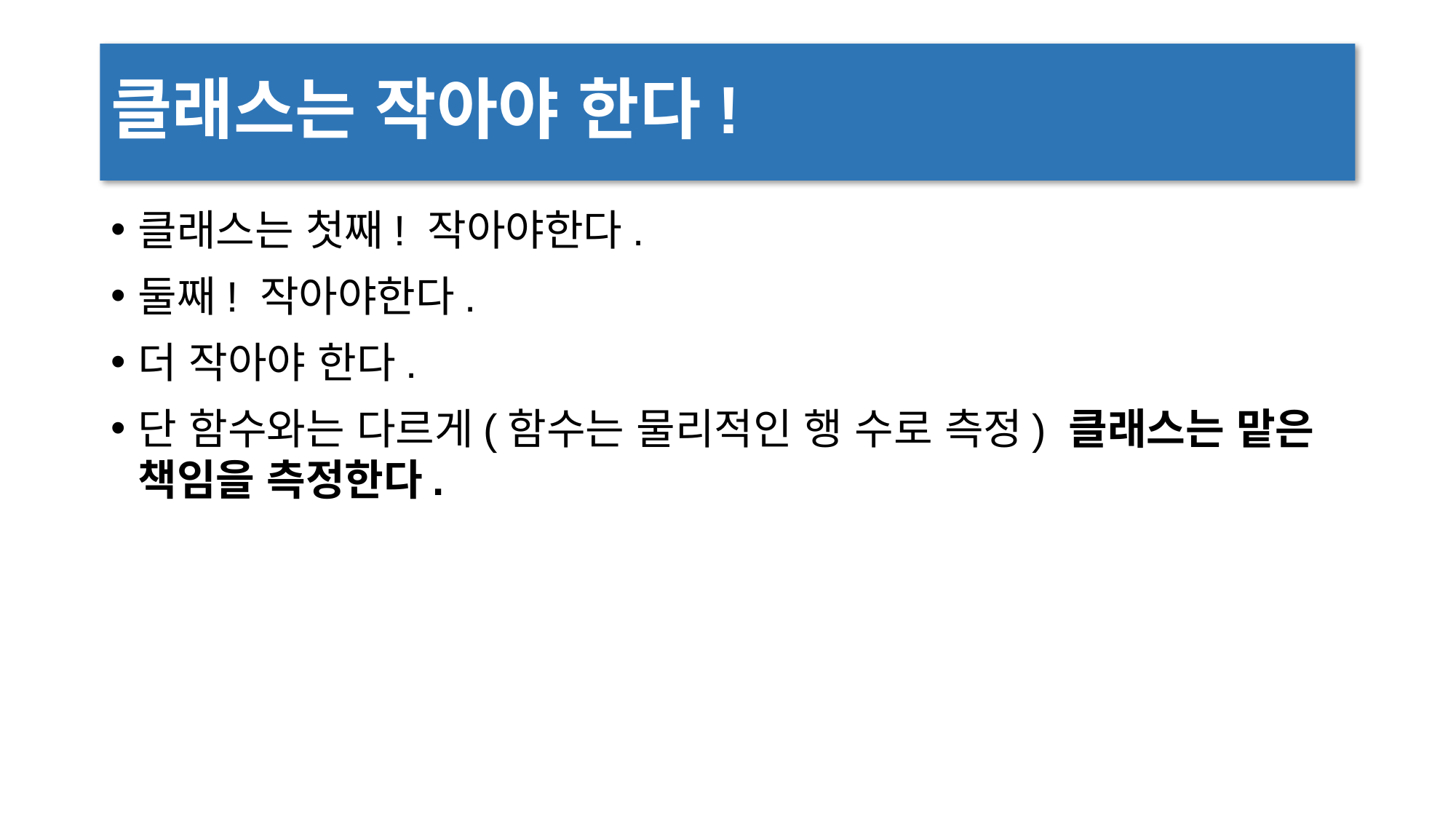

# 클래스는 작아야 한다!
클래스는 첫째! 작아야한다.
둘째! 작아야한다.
더 작아야 한다.
단 함수와는 다르게(함수는 물리적인 행 수로 측정) 클래스는 맡은 책임을 측정한다.